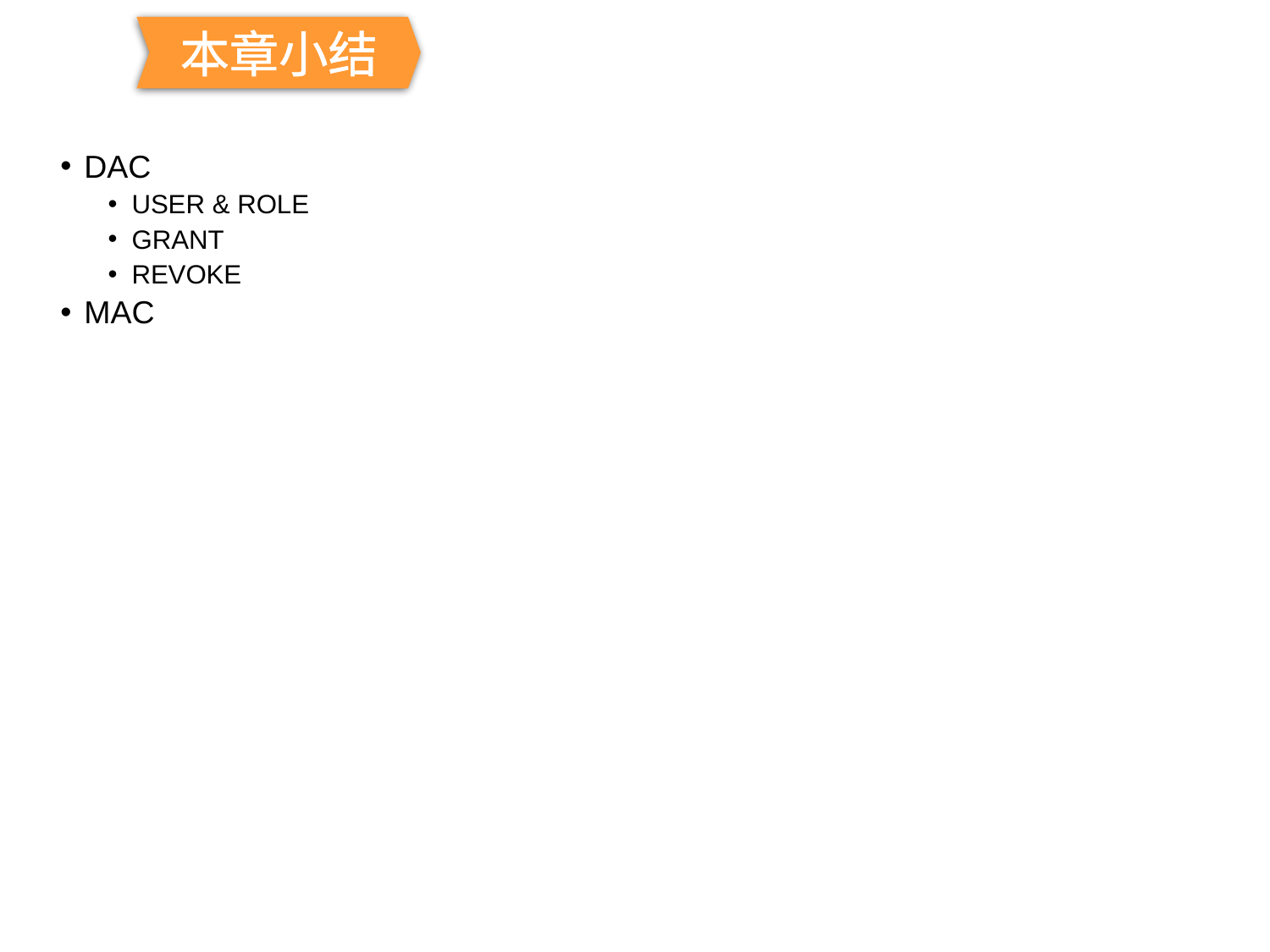

本章小结

DAC
USER & ROLE
GRANT
REVOKE
MAC